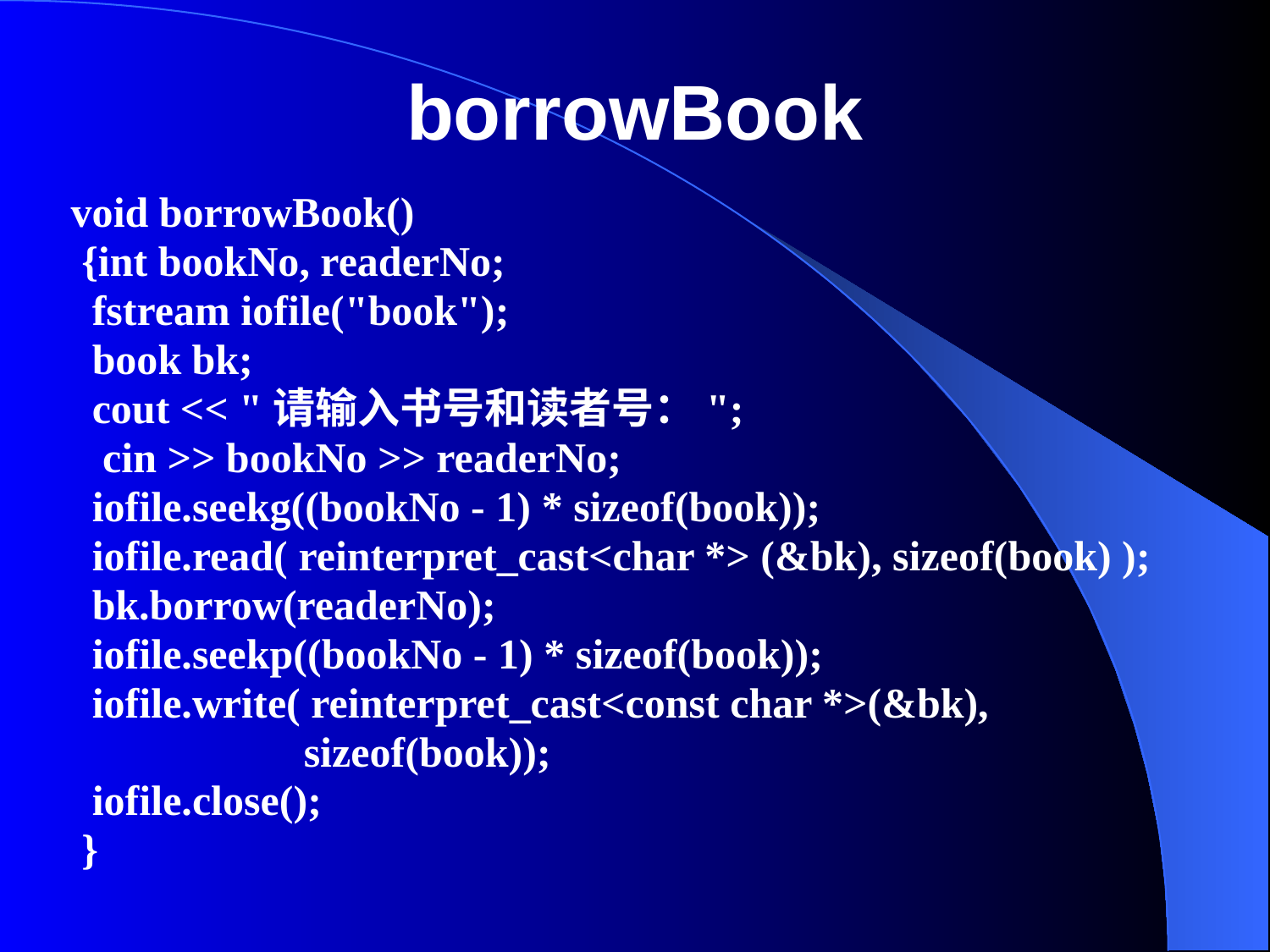

# borrowBook
void borrowBook()
 {int bookNo, readerNo;
  fstream iofile("book");
  book bk;
  cout << "请输入书号和读者号：";
   cin >> bookNo >> readerNo;
  iofile.seekg((bookNo - 1) * sizeof(book));
  iofile.read( reinterpret_cast<char *> (&bk), sizeof(book) );
  bk.borrow(readerNo);
  iofile.seekp((bookNo - 1) * sizeof(book));
  iofile.write( reinterpret_cast<const char *>(&bk),
                      sizeof(book));
  iofile.close();
 }